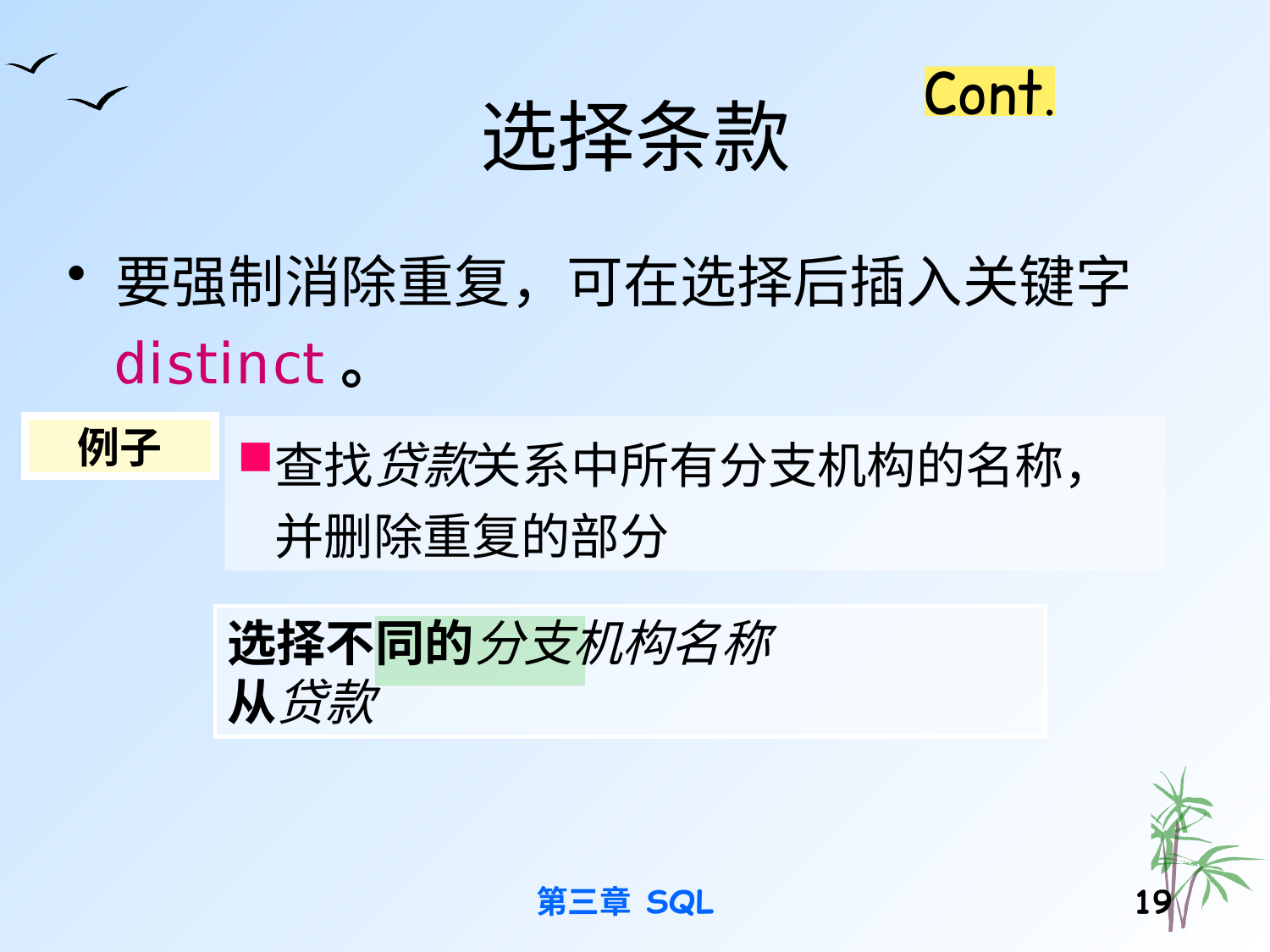

# 选择条款
Cont.
要强制消除重复，可在选择后插入关键字distinct。

例子
查找贷款关系中所有分支机构的名称，并删除重复的部分
选择不同的分支机构名称
从贷款

第三章 SQL
19